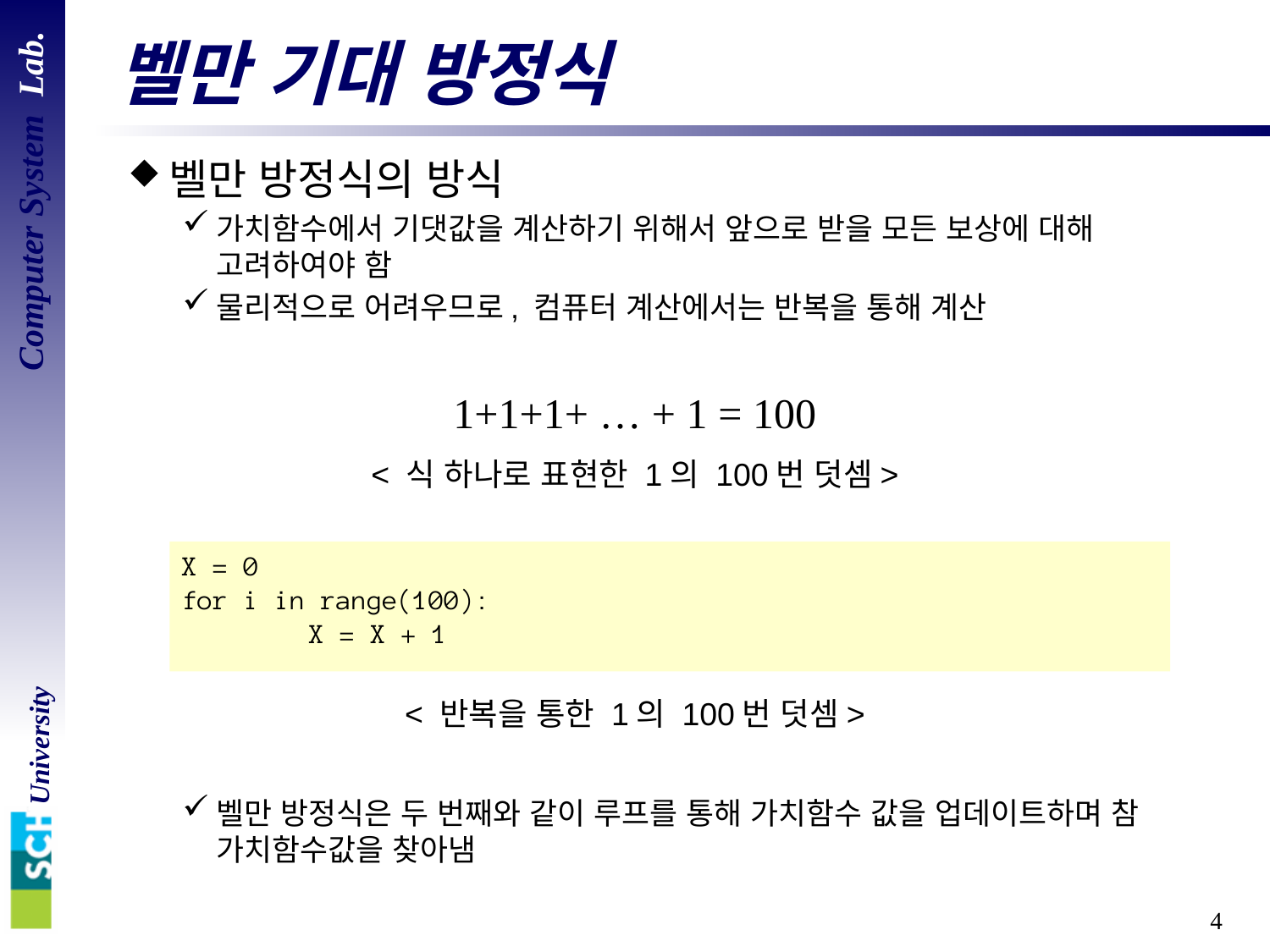

# 벨만 기대 방정식
벨만 방정식의 방식
가치함수에서 기댓값을 계산하기 위해서 앞으로 받을 모든 보상에 대해 고려하여야 함
물리적으로 어려우므로, 컴퓨터 계산에서는 반복을 통해 계산

벨만 방정식은 두 번째와 같이 루프를 통해 가치함수 값을 업데이트하며 참 가치함수값을 찾아냄
1+1+1+ … + 1 = 100
< 식 하나로 표현한 1의 100번 덧셈>
X = 0
for i in range(100):
	X = X + 1
< 반복을 통한 1의 100번 덧셈>